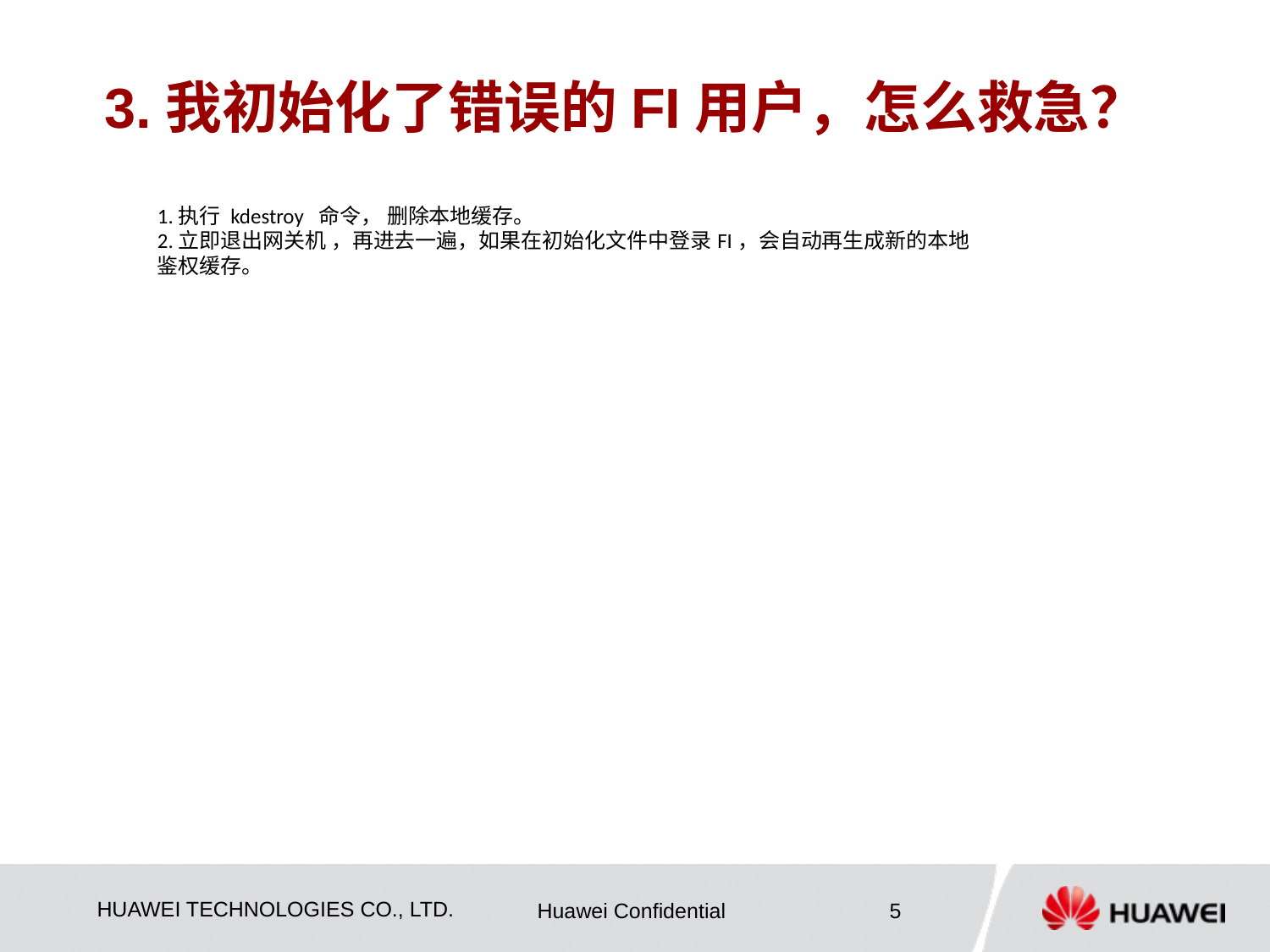

# 3.我初始化了错误的FI用户，怎么救急？
1.执行 kdestroy  命令， 删除本地缓存。
2.立即退出网关机 ，再进去一遍，如果在初始化文件中登录FI，会自动再生成新的本地鉴权缓存。